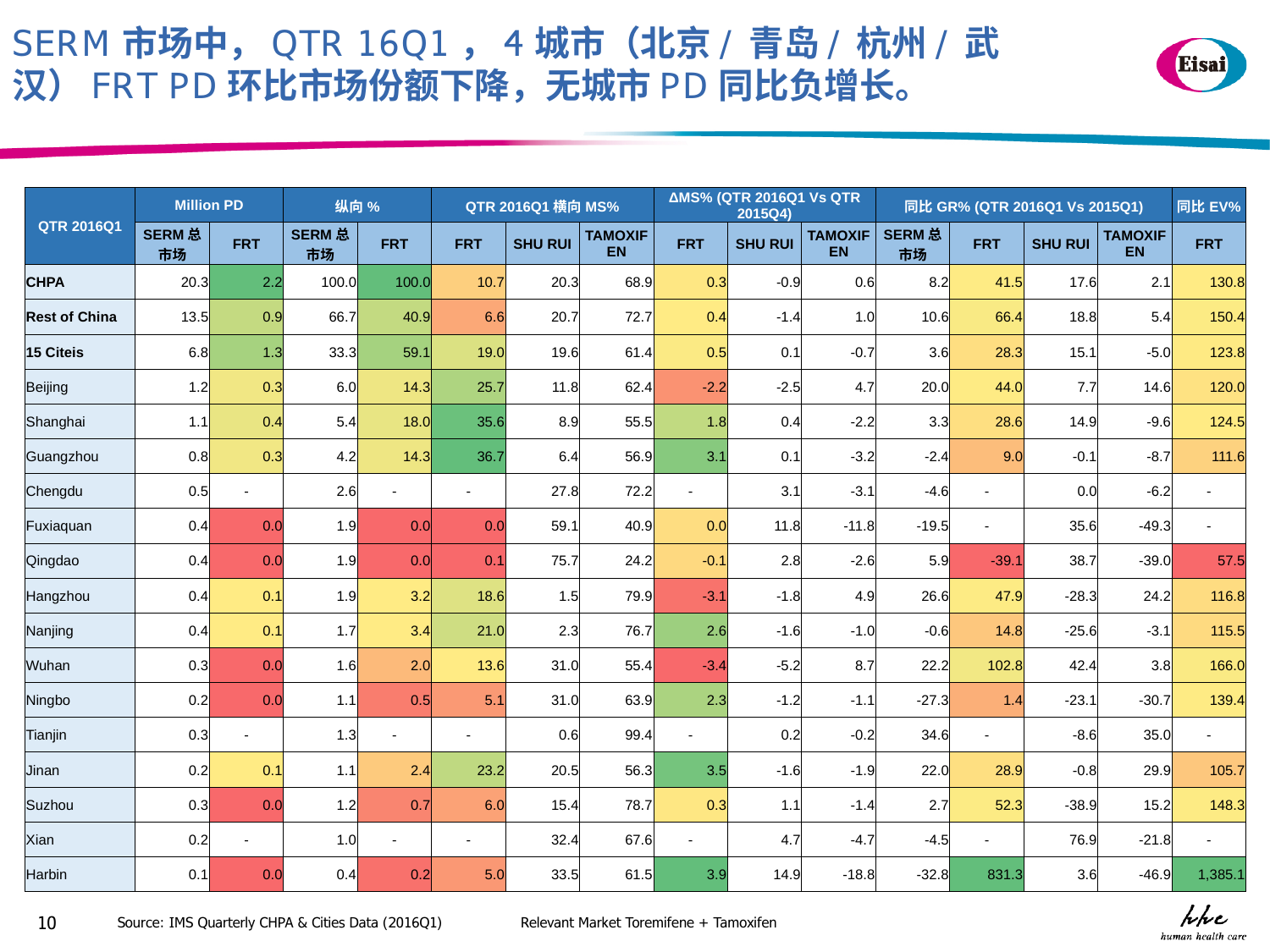

SERM市场中，QTR 16Q1，4城市（北京/青岛/杭州/武汉）FRT PD环比市场份额下降，无城市PD同比负增长。
| QTR 2016Q1 | Million PD |  | 纵向% |  | QTR 2016Q1横向MS% |  |  | ΔMS% (QTR 2016Q1 Vs QTR 2015Q4) |  |  | 同比GR% (QTR 2016Q1 Vs 2015Q1) |  |  |  | 同比EV% |
| --- | --- | --- | --- | --- | --- | --- | --- | --- | --- | --- | --- | --- | --- | --- | --- |
|  | SERM总市场 | FRT | SERM总市场 | FRT | FRT | SHU RUI | TAMOXIFEN | FRT | SHU RUI | TAMOXIFEN | SERM总市场 | FRT | SHU RUI | TAMOXIFEN | FRT |
| CHPA | 20.3 | 2.2 | 100.0 | 100.0 | 10.7 | 20.3 | 68.9 | 0.3 | -0.9 | 0.6 | 8.2 | 41.5 | 17.6 | 2.1 | 130.8 |
| Rest of China | 13.5 | 0.9 | 66.7 | 40.9 | 6.6 | 20.7 | 72.7 | 0.4 | -1.4 | 1.0 | 10.6 | 66.4 | 18.8 | 5.4 | 150.4 |
| 15 Citeis | 6.8 | 1.3 | 33.3 | 59.1 | 19.0 | 19.6 | 61.4 | 0.5 | 0.1 | -0.7 | 3.6 | 28.3 | 15.1 | -5.0 | 123.8 |
| Beijing | 1.2 | 0.3 | 6.0 | 14.3 | 25.7 | 11.8 | 62.4 | -2.2 | -2.5 | 4.7 | 20.0 | 44.0 | 7.7 | 14.6 | 120.0 |
| Shanghai | 1.1 | 0.4 | 5.4 | 18.0 | 35.6 | 8.9 | 55.5 | 1.8 | 0.4 | -2.2 | 3.3 | 28.6 | 14.9 | -9.6 | 124.5 |
| Guangzhou | 0.8 | 0.3 | 4.2 | 14.3 | 36.7 | 6.4 | 56.9 | 3.1 | 0.1 | -3.2 | -2.4 | 9.0 | -0.1 | -8.7 | 111.6 |
| Chengdu | 0.5 | - | 2.6 | - | - | 27.8 | 72.2 | - | 3.1 | -3.1 | -4.6 | - | 0.0 | -6.2 | - |
| Fuxiaquan | 0.4 | 0.0 | 1.9 | 0.0 | 0.0 | 59.1 | 40.9 | 0.0 | 11.8 | -11.8 | -19.5 | - | 35.6 | -49.3 | - |
| Qingdao | 0.4 | 0.0 | 1.9 | 0.0 | 0.1 | 75.7 | 24.2 | -0.1 | 2.8 | -2.6 | 5.9 | -39.1 | 38.7 | -39.0 | 57.5 |
| Hangzhou | 0.4 | 0.1 | 1.9 | 3.2 | 18.6 | 1.5 | 79.9 | -3.1 | -1.8 | 4.9 | 26.6 | 47.9 | -28.3 | 24.2 | 116.8 |
| Nanjing | 0.4 | 0.1 | 1.7 | 3.4 | 21.0 | 2.3 | 76.7 | 2.6 | -1.6 | -1.0 | -0.6 | 14.8 | -25.6 | -3.1 | 115.5 |
| Wuhan | 0.3 | 0.0 | 1.6 | 2.0 | 13.6 | 31.0 | 55.4 | -3.4 | -5.2 | 8.7 | 22.2 | 102.8 | 42.4 | 3.8 | 166.0 |
| Ningbo | 0.2 | 0.0 | 1.1 | 0.5 | 5.1 | 31.0 | 63.9 | 2.3 | -1.2 | -1.1 | -27.3 | 1.4 | -23.1 | -30.7 | 139.4 |
| Tianjin | 0.3 | - | 1.3 | - | - | 0.6 | 99.4 | - | 0.2 | -0.2 | 34.6 | - | -8.6 | 35.0 | - |
| Jinan | 0.2 | 0.1 | 1.1 | 2.4 | 23.2 | 20.5 | 56.3 | 3.5 | -1.6 | -1.9 | 22.0 | 28.9 | -0.8 | 29.9 | 105.7 |
| Suzhou | 0.3 | 0.0 | 1.2 | 0.7 | 6.0 | 15.4 | 78.7 | 0.3 | 1.1 | -1.4 | 2.7 | 52.3 | -38.9 | 15.2 | 148.3 |
| Xian | 0.2 | - | 1.0 | - | - | 32.4 | 67.6 | - | 4.7 | -4.7 | -4.5 | - | 76.9 | -21.8 | - |
| Harbin | 0.1 | 0.0 | 0.4 | 0.2 | 5.0 | 33.5 | 61.5 | 3.9 | 14.9 | -18.8 | -32.8 | 831.3 | 3.6 | -46.9 | 1,385.1 |
Source: IMS Quarterly CHPA & Cities Data (2016Q1)
 Relevant Market Toremifene + Tamoxifen
10